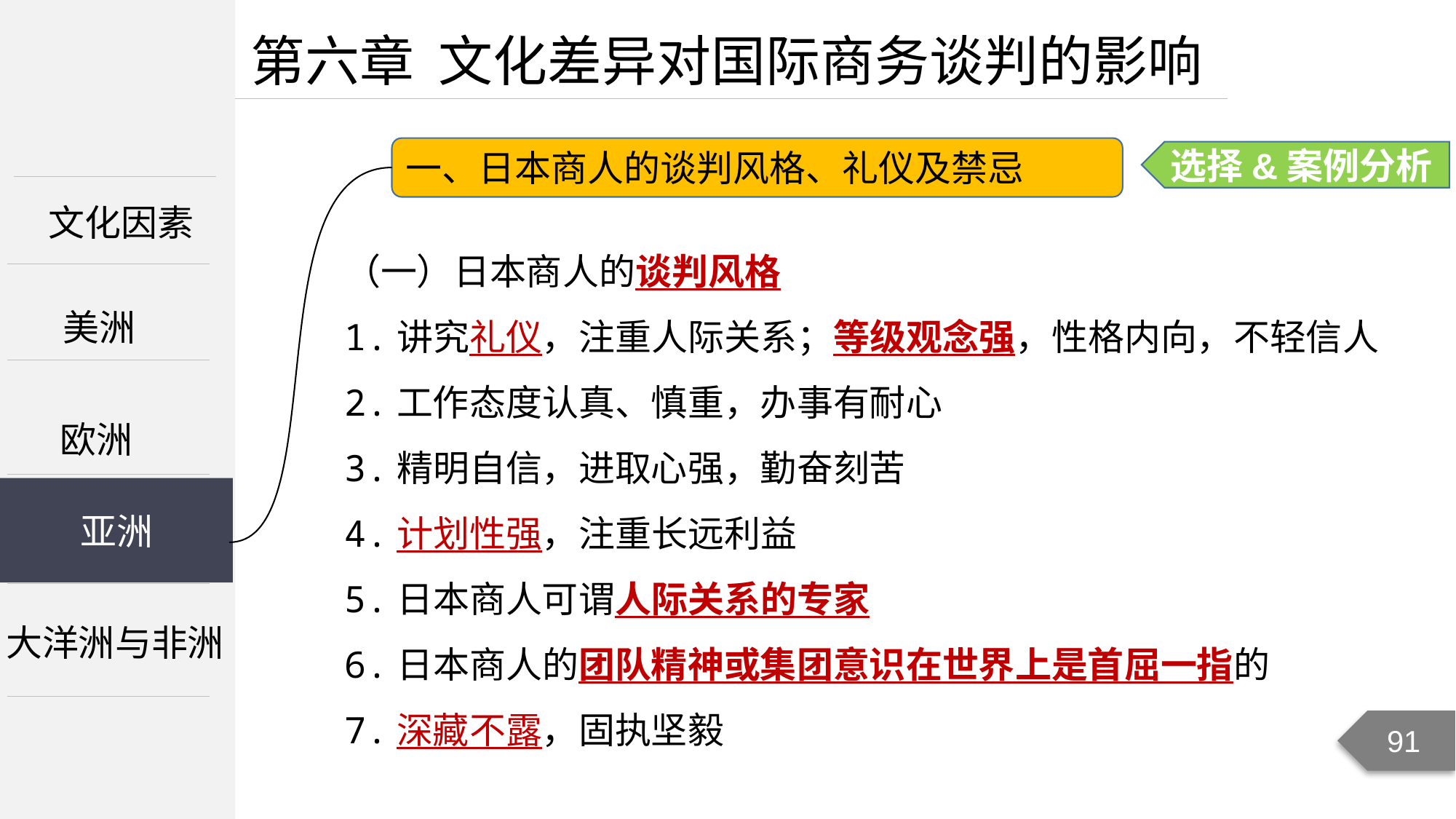

第六章  文化差异对国际商务谈判的影响
一、日本商人的谈判风格、礼仪及禁忌
选择&案例分析
文化因素
（一）日本商人的谈判风格
1.讲究礼仪，注重人际关系；等级观念强，性格内向，不轻信人
2.工作态度认真、慎重，办事有耐心
3.精明自信，进取心强，勤奋刻苦
4.计划性强，注重长远利益
5.日本商人可谓人际关系的专家
6.日本商人的团队精神或集团意识在世界上是首屈一指的
7.深藏不露，固执坚毅
美洲
欧洲
亚洲
亚洲
大洋洲与非洲
91